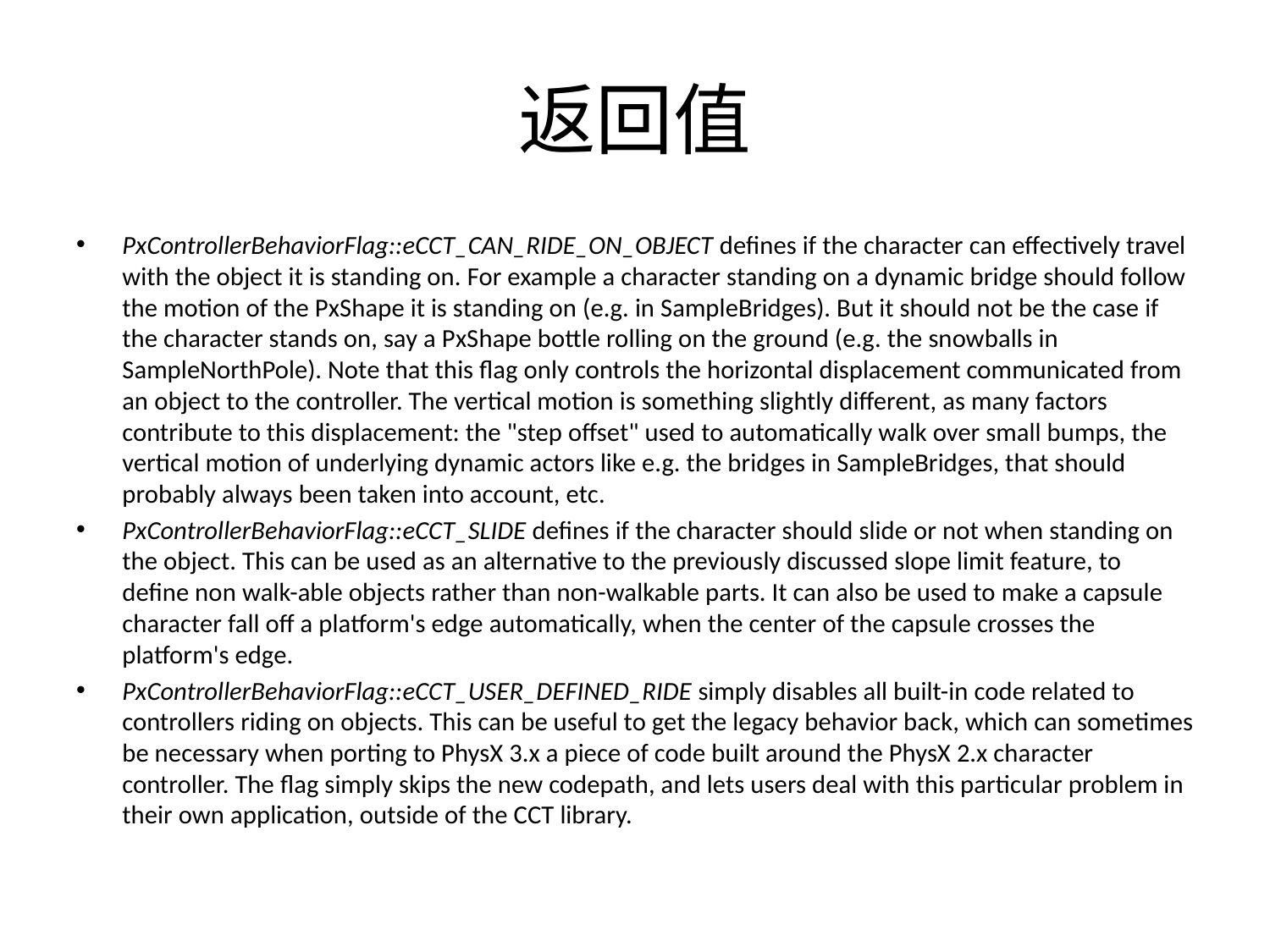

# 返回值
PxControllerBehaviorFlag::eCCT_CAN_RIDE_ON_OBJECT defines if the character can effectively travel with the object it is standing on. For example a character standing on a dynamic bridge should follow the motion of the PxShape it is standing on (e.g. in SampleBridges). But it should not be the case if the character stands on, say a PxShape bottle rolling on the ground (e.g. the snowballs in SampleNorthPole). Note that this flag only controls the horizontal displacement communicated from an object to the controller. The vertical motion is something slightly different, as many factors contribute to this displacement: the "step offset" used to automatically walk over small bumps, the vertical motion of underlying dynamic actors like e.g. the bridges in SampleBridges, that should probably always been taken into account, etc.
PxControllerBehaviorFlag::eCCT_SLIDE defines if the character should slide or not when standing on the object. This can be used as an alternative to the previously discussed slope limit feature, to define non walk-able objects rather than non-walkable parts. It can also be used to make a capsule character fall off a platform's edge automatically, when the center of the capsule crosses the platform's edge.
PxControllerBehaviorFlag::eCCT_USER_DEFINED_RIDE simply disables all built-in code related to controllers riding on objects. This can be useful to get the legacy behavior back, which can sometimes be necessary when porting to PhysX 3.x a piece of code built around the PhysX 2.x character controller. The flag simply skips the new codepath, and lets users deal with this particular problem in their own application, outside of the CCT library.